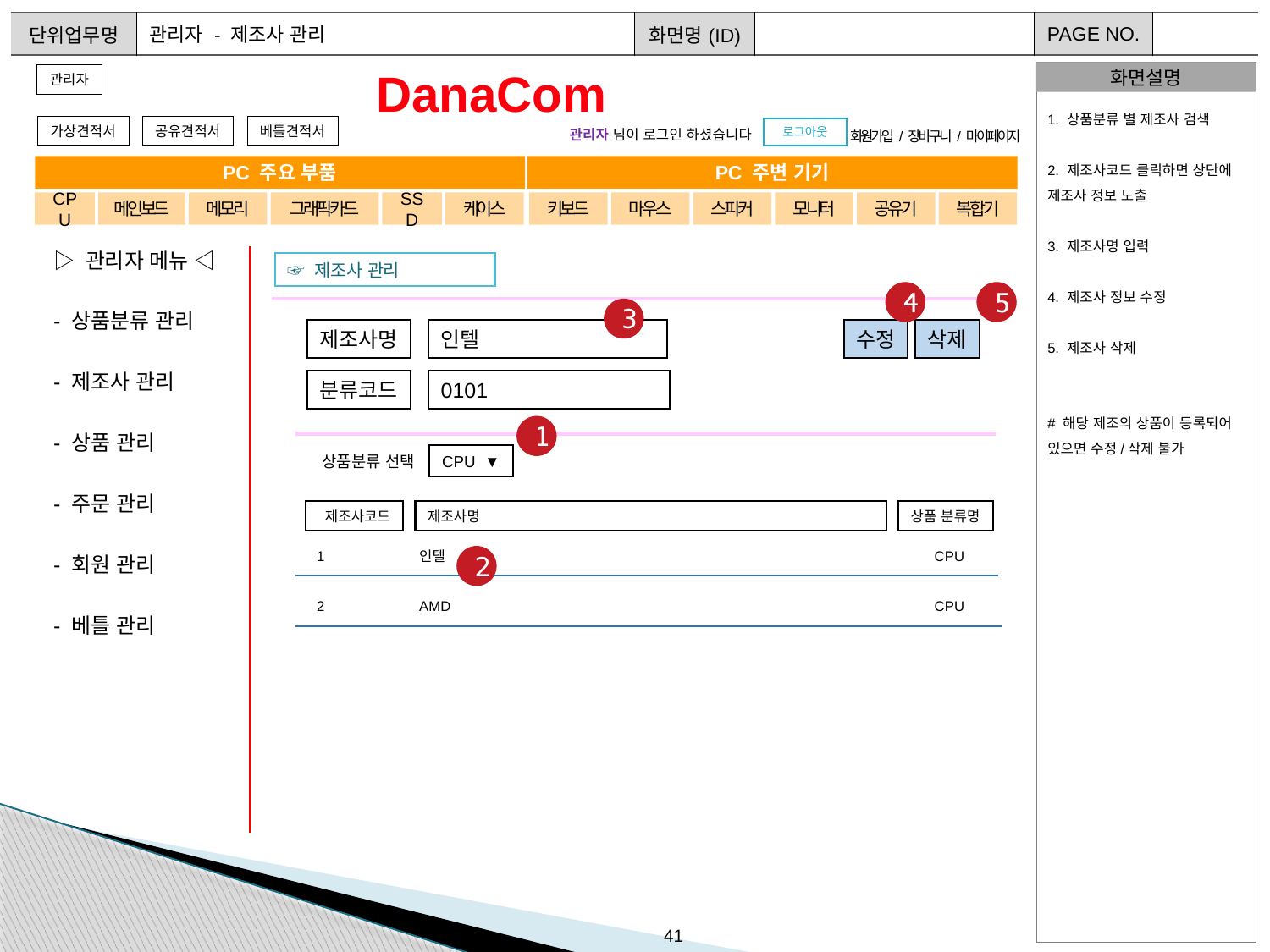

| 단위업무명 | 관리자 - 제조사 관리 | 화면명(ID) |  | PAGE NO. |  |
| --- | --- | --- | --- | --- | --- |
DanaCom
관리자
가상견적서
공유견적서
베틀견적서
로그아웃
관리자 님이 로그인 하셨습니다
회원가입 / 장바구니 / 마이페이지
PC 주요 부품
PC 주변 기기
CPU
메인보드
메모리
그래픽카드
SSD
케이스
키보드
마우스
스피커
모니터
공유기
복합기
화면설명

1. 상품분류 별 제조사 검색

2. 제조사코드 클릭하면 상단에
제조사 정보 노출

3. 제조사명 입력

4. 제조사 정보 수정

5. 제조사 삭제

# 해당 제조의 상품이 등록되어 있으면 수정/삭제 불가

▷ 관리자 메뉴 ◁

- 상품분류 관리

- 제조사 관리

- 상품 관리

- 주문 관리

- 회원 관리

- 베틀 관리
☞ 제조사 관리
4
5
3
제조사명
인텔
수정
삭제
분류코드
0101
1
상품분류 선택
CPU  ▼
 제조사코드
제조사명
상품 분류명
1
인텔
CPU
2
2
AMD
CPU
41